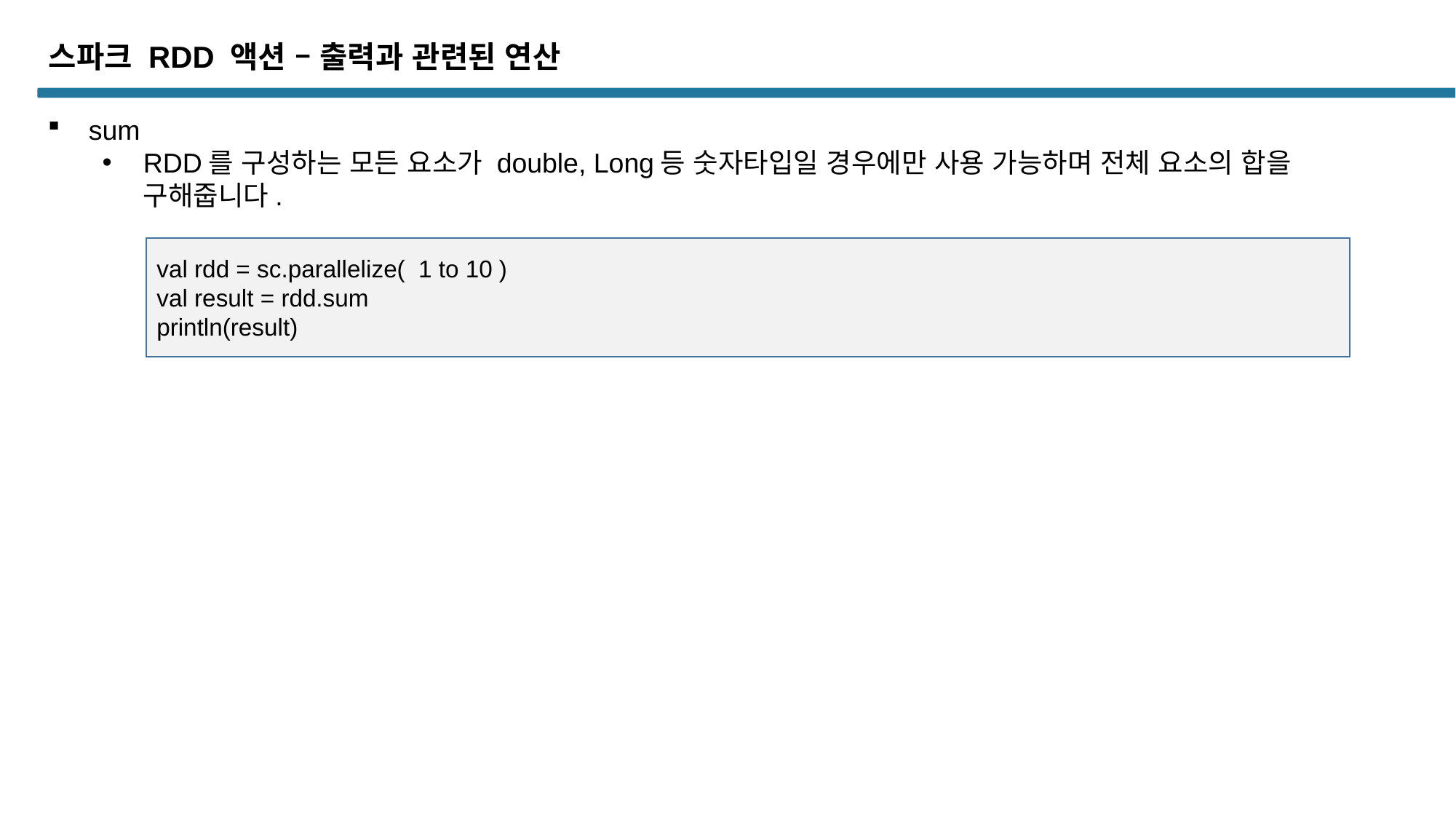

스파크 RDD 액션 – 출력과 관련된 연산
sum
RDD를 구성하는 모든 요소가 double, Long등 숫자타입일 경우에만 사용 가능하며 전체 요소의 합을 구해줍니다.

val rdd = sc.parallelize(  1 to 10 )
val result = rdd.sum
println(result)